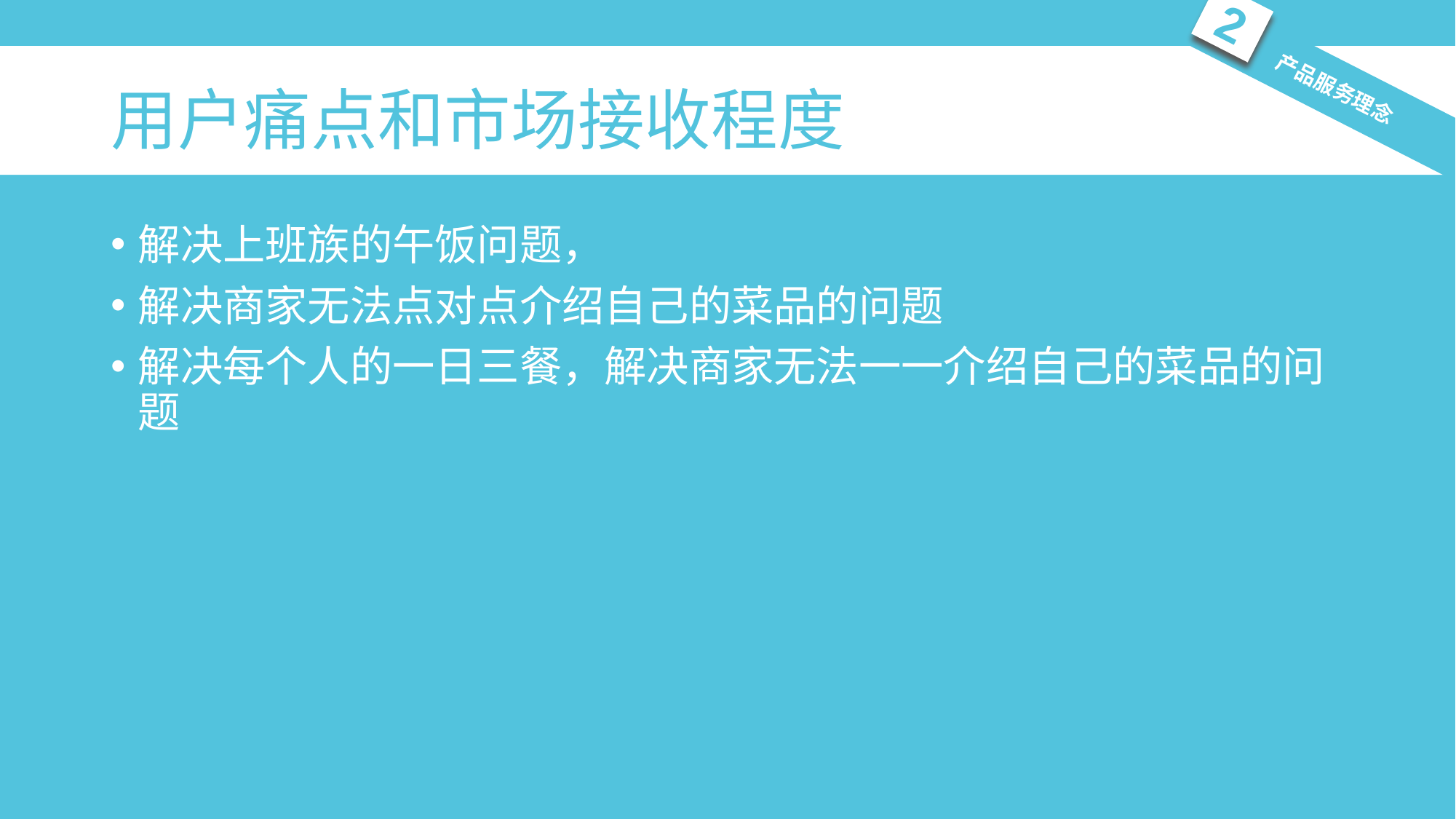

2
# 用户痛点和市场接收程度

  产品服务理念
解决上班族的午饭问题，
解决商家无法点对点介绍自己的菜品的问题
解决每个人的一日三餐，解决商家无法一一介绍自己的菜品的问题